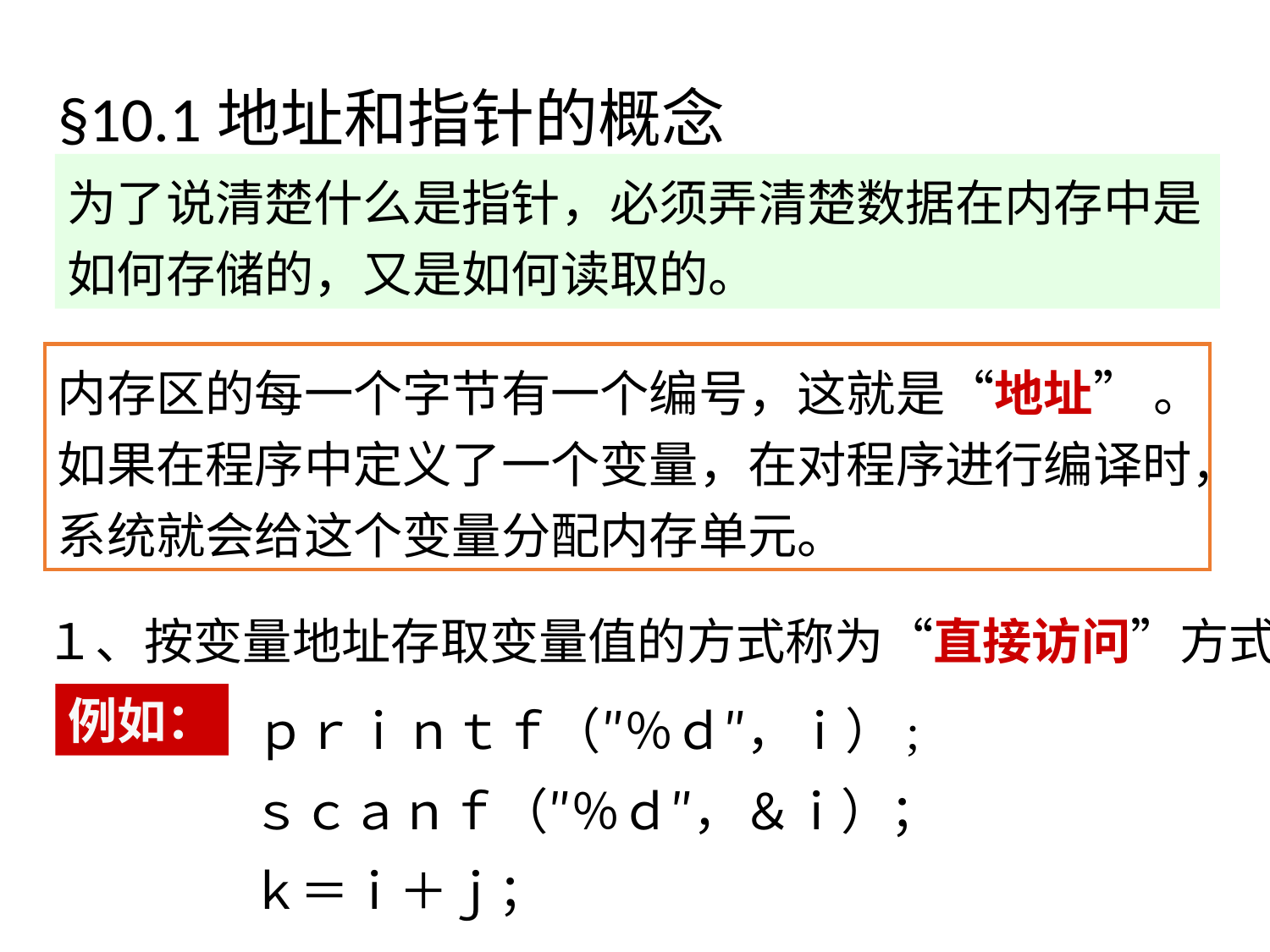

# §10.1地址和指针的概念
为了说清楚什么是指针，必须弄清楚数据在内存中是如何存储的，又是如何读取的。
内存区的每一个字节有一个编号，这就是“地址” 。如果在程序中定义了一个变量，在对程序进行编译时，系统就会给这个变量分配内存单元。
１、按变量地址存取变量值的方式称为“直接访问”方式
例如：
ｐｒｉｎｔｆ（″％ｄ″，ｉ）;
ｓｃａｎｆ（″％ｄ″，＆ｉ）；
ｋ＝ｉ＋ｊ；